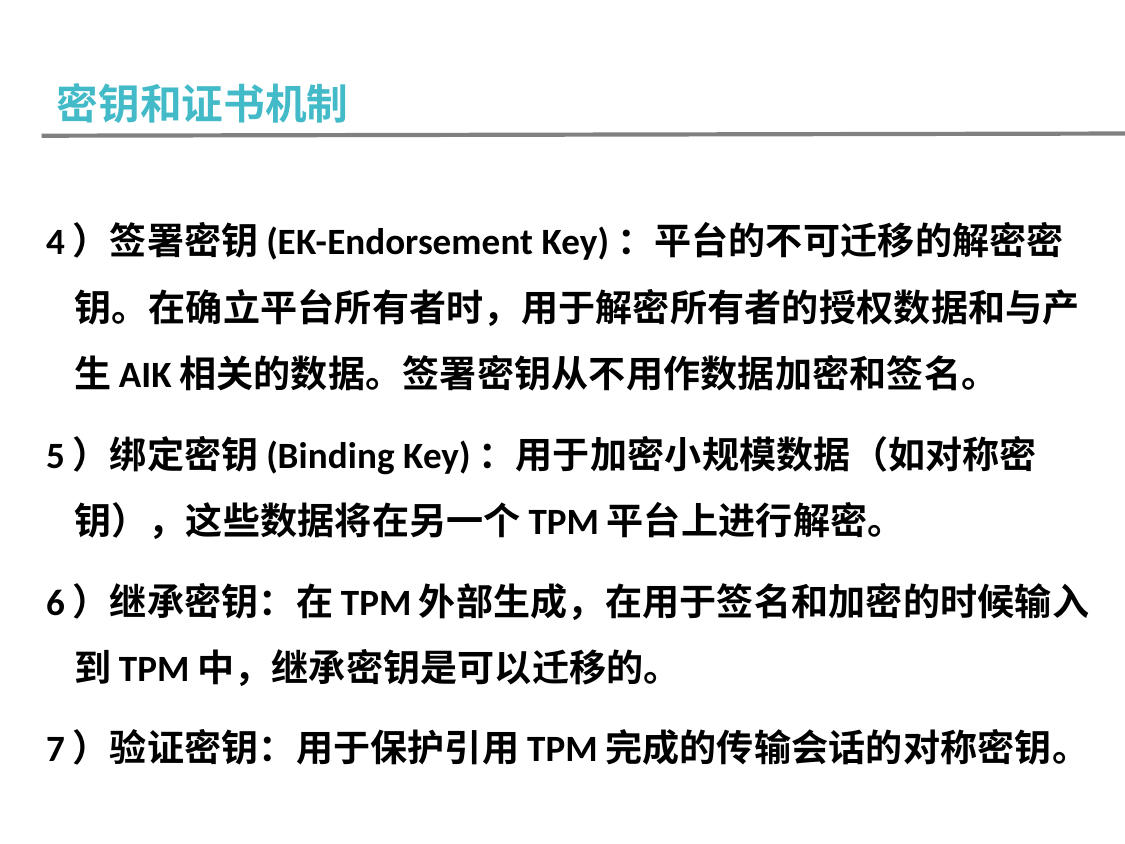

密钥和证书机制
4）签署密钥(EK-Endorsement Key)：平台的不可迁移的解密密钥。在确立平台所有者时，用于解密所有者的授权数据和与产生AIK相关的数据。签署密钥从不用作数据加密和签名。
5）绑定密钥(Binding Key)：用于加密小规模数据（如对称密钥），这些数据将在另一个TPM平台上进行解密。
6）继承密钥：在TPM外部生成，在用于签名和加密的时候输入到TPM中，继承密钥是可以迁移的。
7）验证密钥：用于保护引用TPM完成的传输会话的对称密钥。